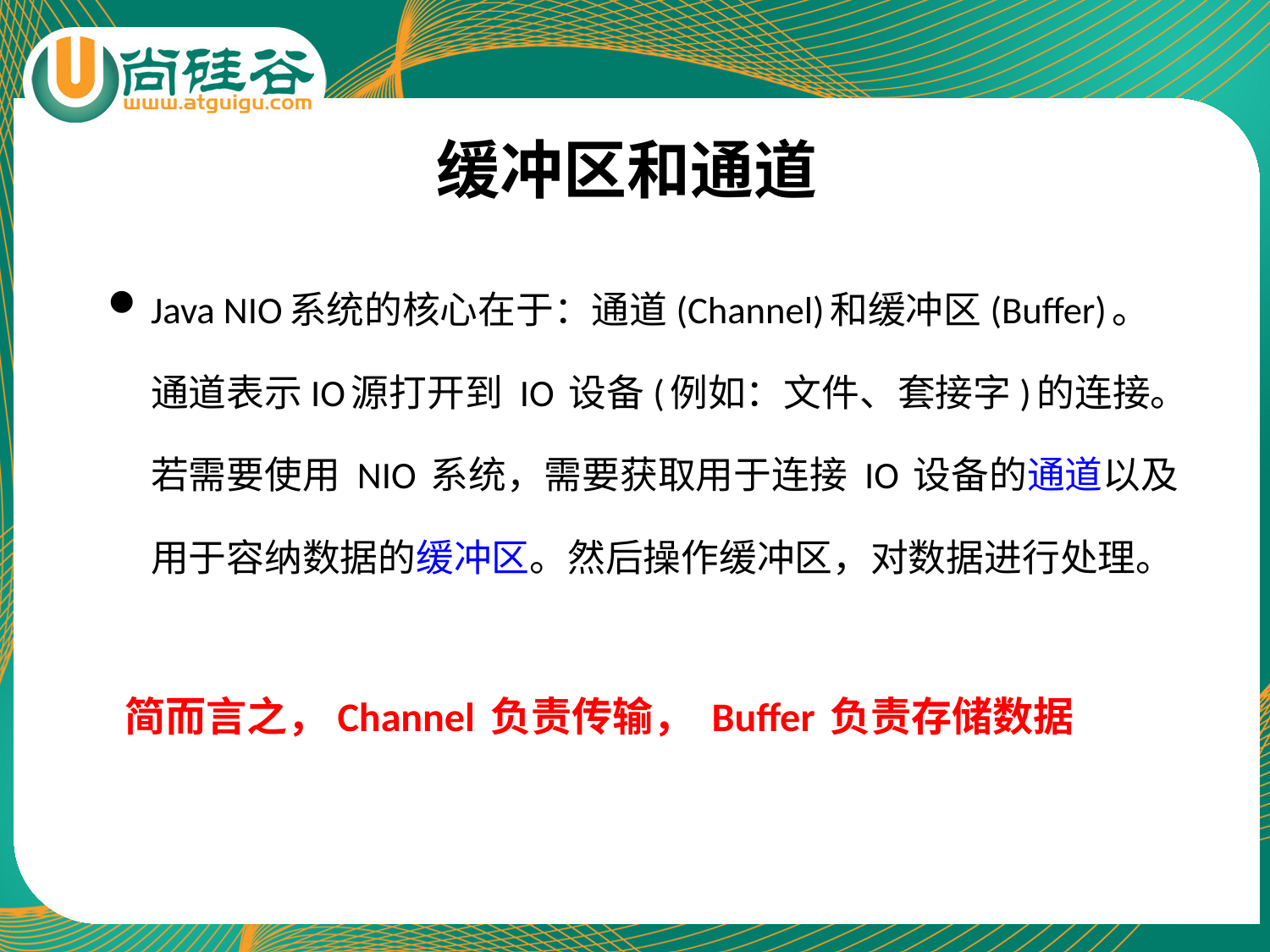

# 缓冲区和通道
Java NIO系统的核心在于：通道(Channel)和缓冲区(Buffer)。通道表示IO源打开到 IO 设备(例如：文件、套接字)的连接。若需要使用 NIO 系统，需要获取用于连接 IO 设备的通道以及用于容纳数据的缓冲区。然后操作缓冲区，对数据进行处理。

  简而言之，Channel 负责传输， Buffer 负责存储数据